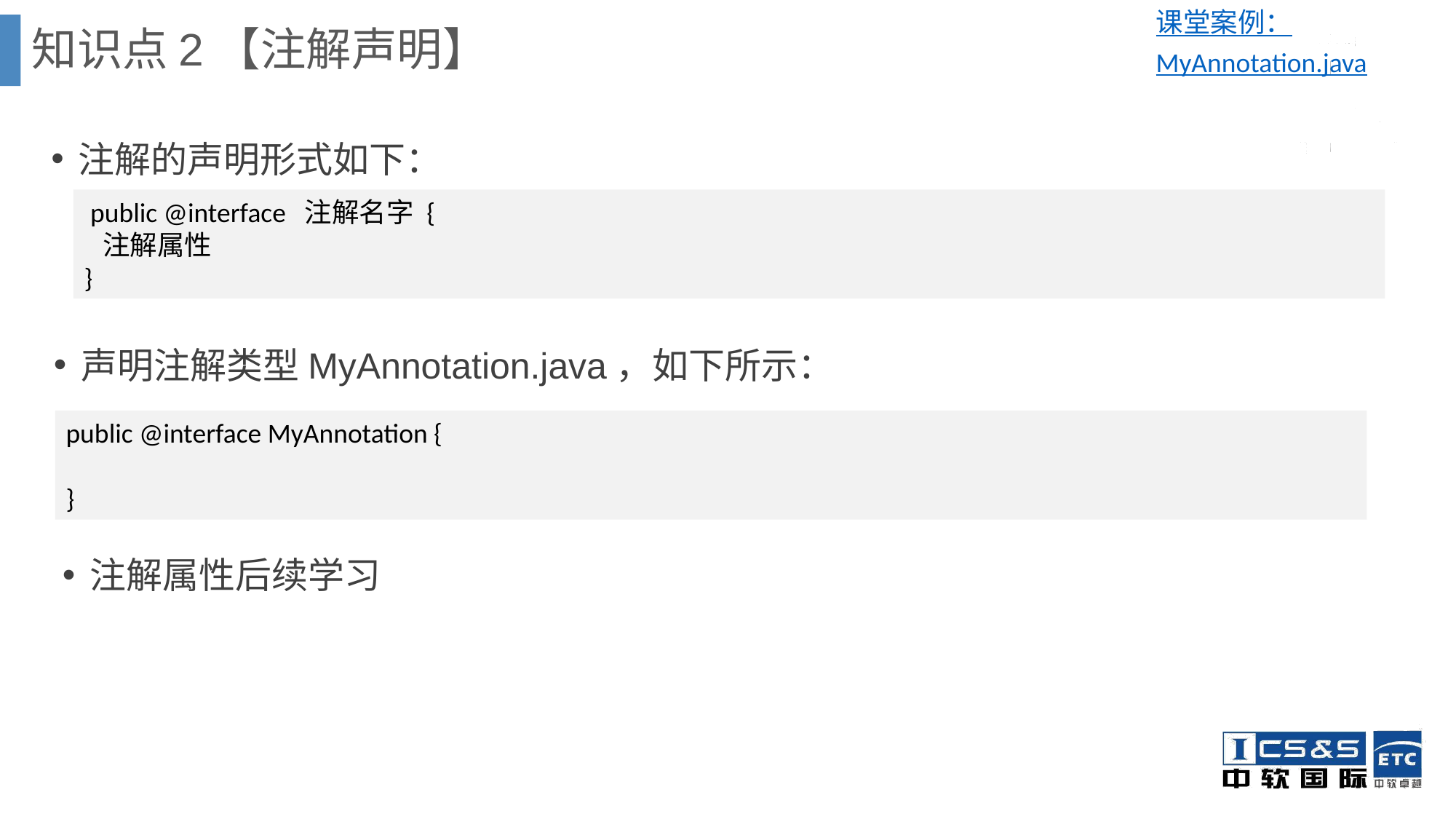

课堂案例：MyAnnotation.java
知识点2【注解声明】
注解的声明形式如下：
 public @interface  注解名字 {
  注解属性
}
声明注解类型MyAnnotation.java，如下所示：
public @interface MyAnnotation {

}
注解属性后续学习